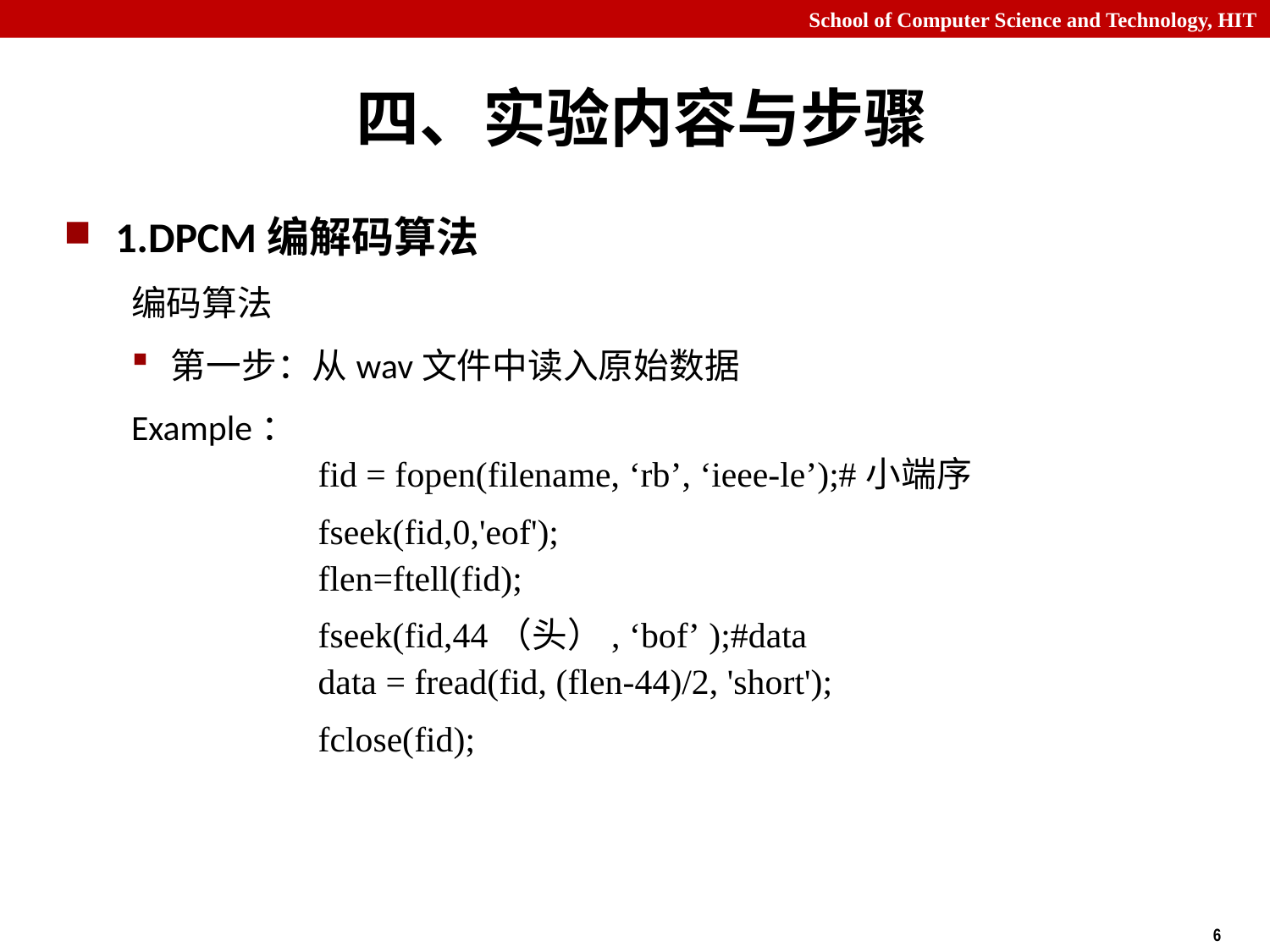

# 四、实验内容与步骤
1.DPCM编解码算法
编码算法
第一步：从wav文件中读入原始数据
Example：
                     fid = fopen(filename, ‘rb’, ‘ieee-le’);#小端序
                     fseek(fid,0,'eof');
                     flen=ftell(fid);
                     fseek(fid,44（头）, ‘bof’ );#data
                     data = fread(fid, (flen-44)/2, 'short');
                     fclose(fid);